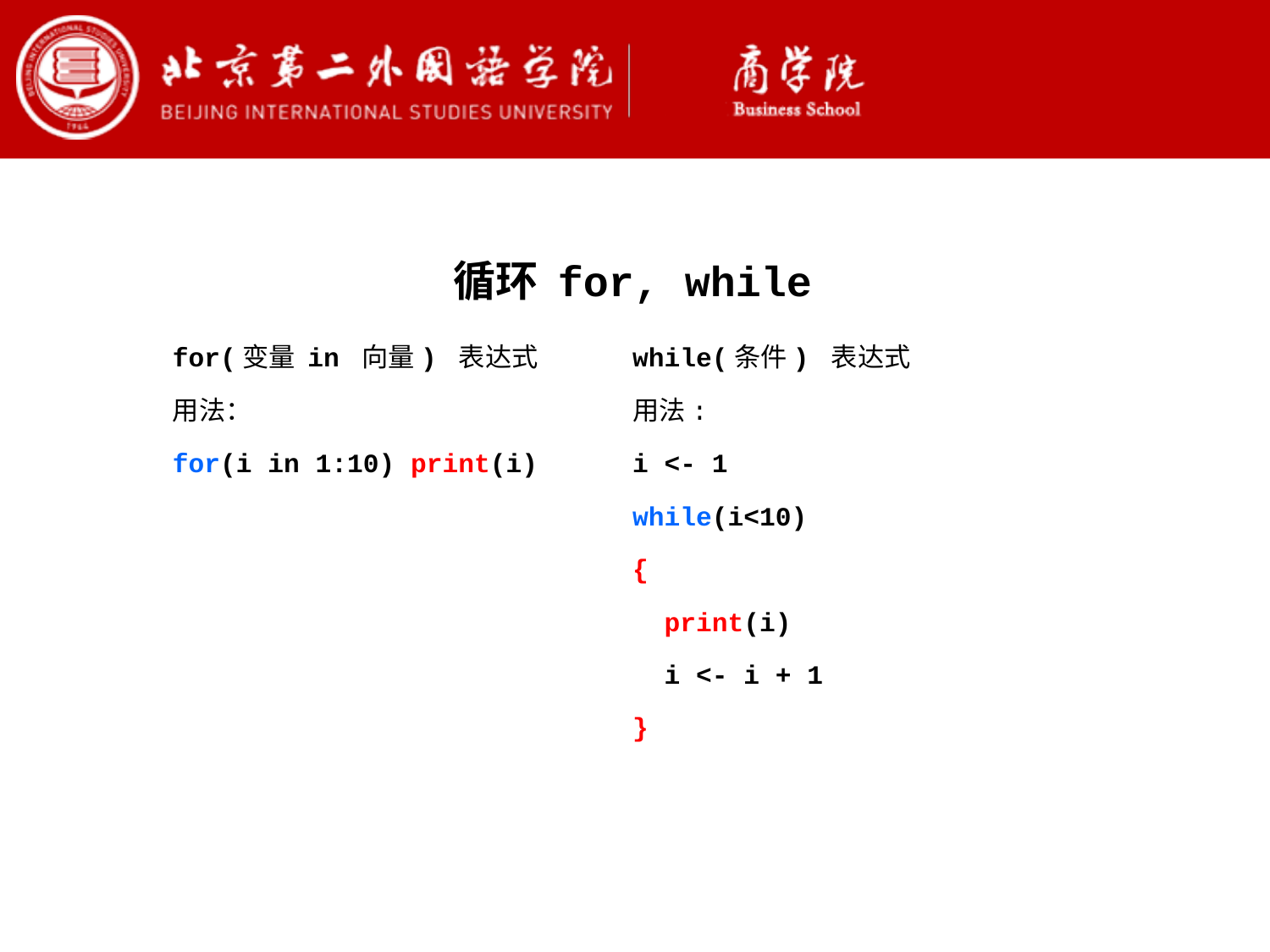

循环 for, while
for(变量 in 向量) 表达式
用法：
for(i in 1:10) print(i)

while(条件) 表达式
用法:
i <- 1
while(i<10)
{
  print(i)
  i <- i + 1
}